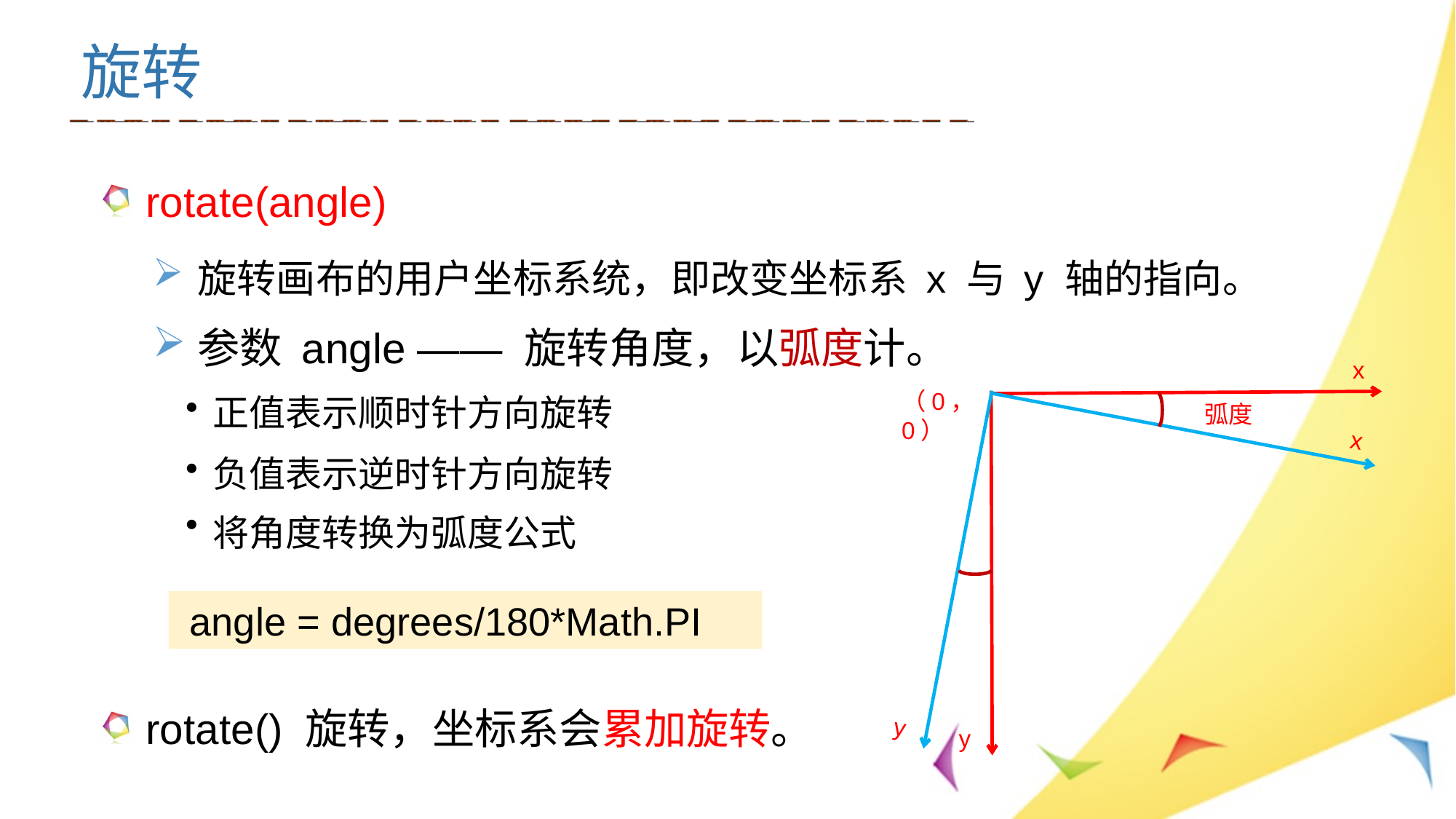

旋转
rotate(angle)
旋转画布的用户坐标系统，即改变坐标系 x 与 y 轴的指向。
参数 angle —— 旋转角度，以弧度计。
正值表示顺时针方向旋转
负值表示逆时针方向旋转
将角度转换为弧度公式

rotate() 旋转，坐标系会累加旋转。
x
y
x
y
（0，0）

弧度

 angle = degrees/180*Math.PI